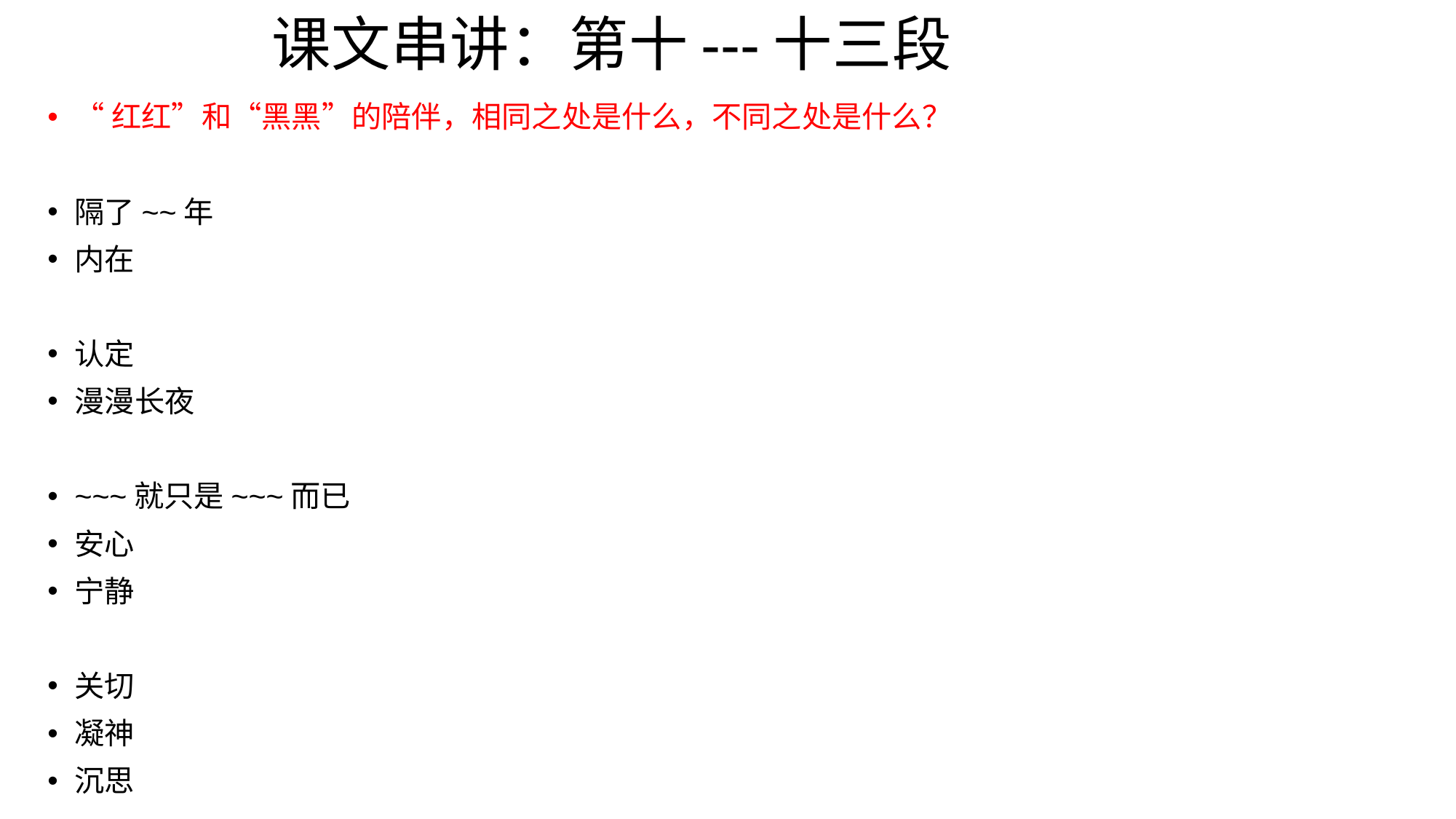

# 课文串讲：第十---十三段
“红红”和“黑黑”的陪伴，相同之处是什么，不同之处是什么？

隔了~~年
内在

认定
漫漫长夜

~~~就只是~~~而已
安心
宁静

关切
凝神
沉思